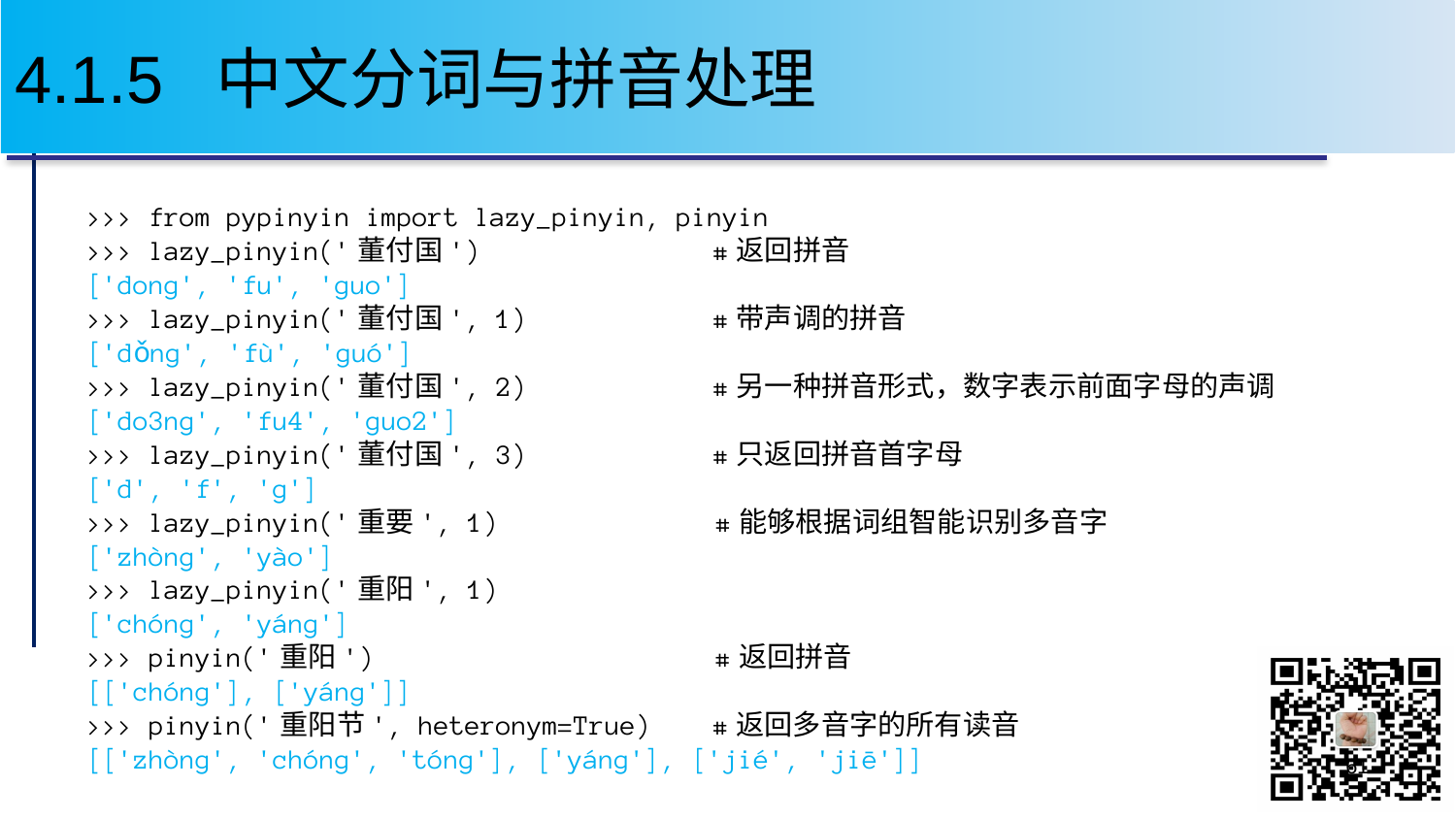

# 4.1.5  中文分词与拼音处理
>>> from pypinyin import lazy_pinyin, pinyin
>>> lazy_pinyin('董付国')               #返回拼音
['dong', 'fu', 'guo']
>>> lazy_pinyin('董付国', 1)            #带声调的拼音
['dǒng', 'fù', 'guó']
>>> lazy_pinyin('董付国', 2)            #另一种拼音形式，数字表示前面字母的声调
['do3ng', 'fu4', 'guo2']
>>> lazy_pinyin('董付国', 3)            #只返回拼音首字母
['d', 'f', 'g']
>>> lazy_pinyin('重要', 1)              #能够根据词组智能识别多音字
['zhòng', 'yào']
>>> lazy_pinyin('重阳', 1)
['chóng', 'yáng']
>>> pinyin('重阳')                      #返回拼音
[['chóng'], ['yáng']]
>>> pinyin('重阳节', heteronym=True)    #返回多音字的所有读音
[['zhòng', 'chóng', 'tóng'], ['yáng'], ['jié', 'jiē']]
61